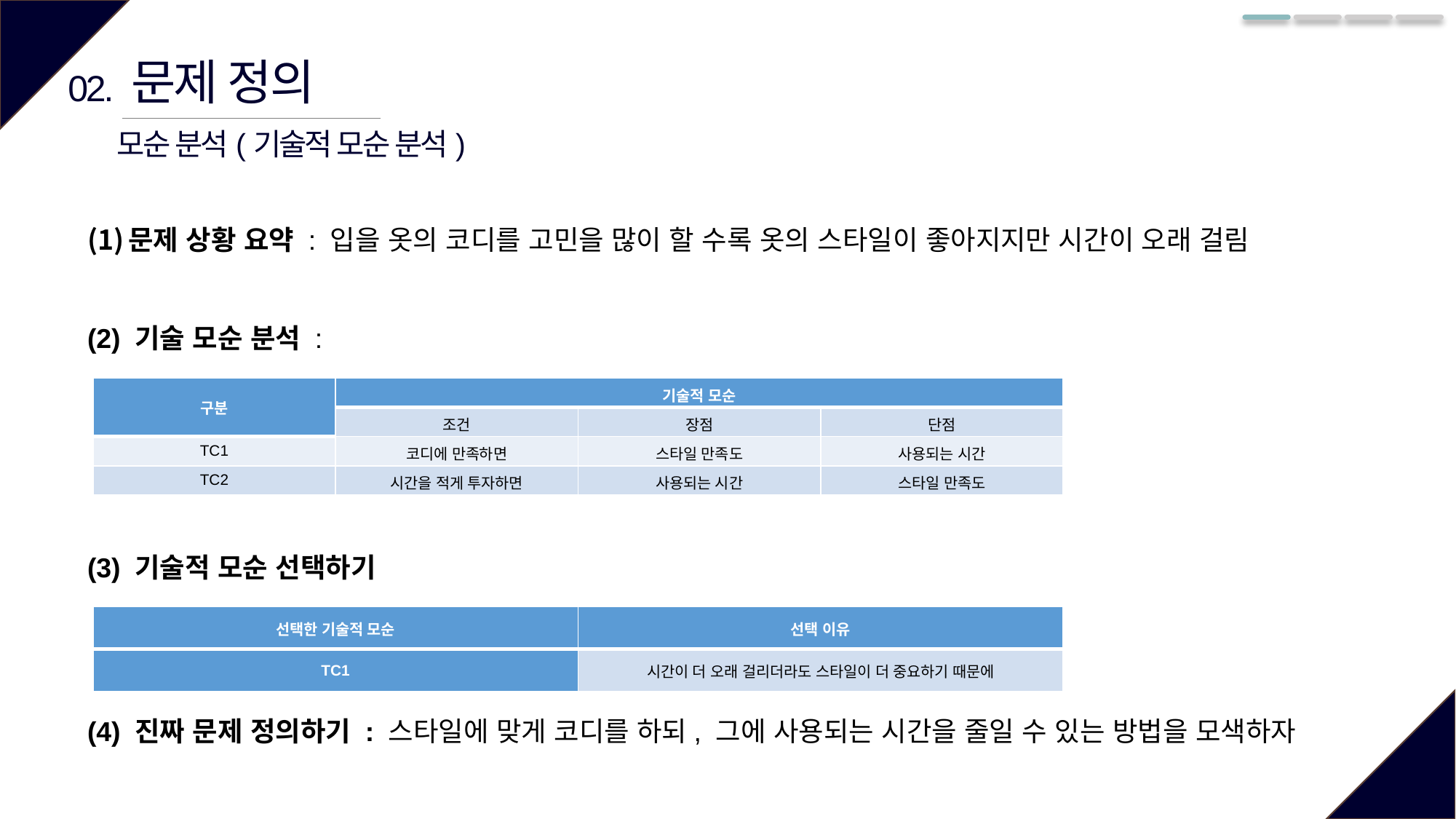

문제 정의
02.
모순 분석(기술적 모순 분석)
문제 상황 요약 : 입을 옷의 코디를 고민을 많이 할 수록 옷의 스타일이 좋아지지만 시간이 오래 걸림

(2) 기술 모순 분석 :

(3) 기술적 모순 선택하기

(4) 진짜 문제 정의하기 : 스타일에 맞게 코디를 하되, 그에 사용되는 시간을 줄일 수 있는 방법을 모색하자
| 구분 | 기술적 모순 |  |  |
| --- | --- | --- | --- |
|  | 조건 | 장점 | 단점 |
| TC1 | 코디에 만족하면 | 스타일 만족도 | 사용되는 시간 |
| TC2 | 시간을 적게 투자하면 | 사용되는 시간 | 스타일 만족도 |
| 선택한 기술적 모순 | 선택 이유 |
| --- | --- |
| TC1 | 시간이 더 오래 걸리더라도 스타일이 더 중요하기 때문에 |